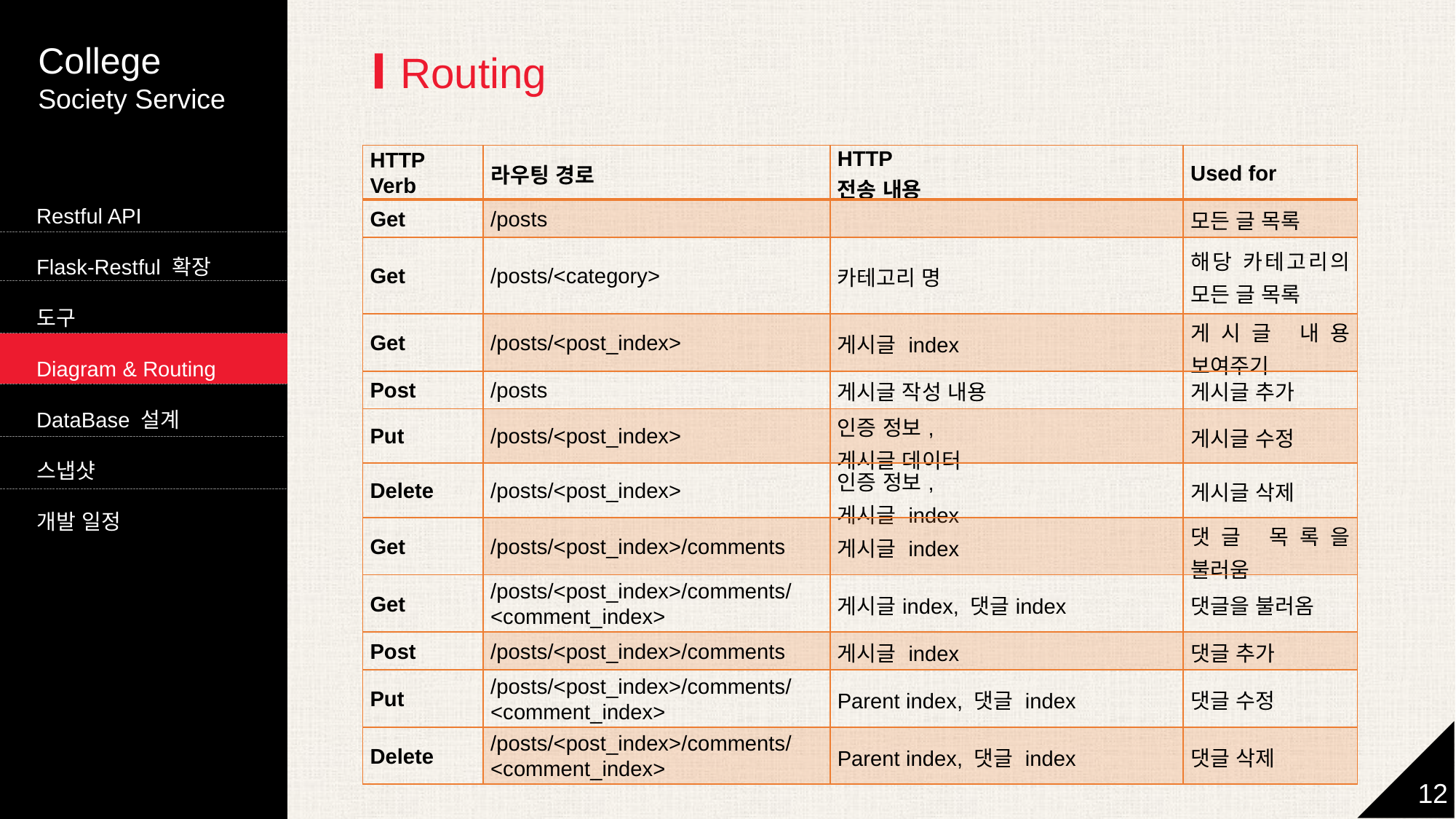

College
Society Service
Routing

| HTTP Verb | 라우팅 경로 | HTTP 전송 내용 | Used for |
| --- | --- | --- | --- |
| Get | /posts |  | 모든 글 목록 |
| Get | /posts/<category> | 카테고리 명 | 해당 카테고리의 모든 글 목록 |
| Get | /posts/<post\_index> | 게시글 index | 게시글 내용 보여주기 |
| Post | /posts | 게시글 작성 내용 | 게시글 추가 |
| Put | /posts/<post\_index> | 인증 정보, 게시글 데이터 | 게시글 수정 |
| Delete | /posts/<post\_index> | 인증 정보, 게시글 index | 게시글 삭제 |
| Get | /posts/<post\_index>/comments | 게시글 index | 댓글 목록을 불러움 |
| Get | /posts/<post\_index>/comments/<comment\_index> | 게시글index, 댓글index | 댓글을 불러옴 |
| Post | /posts/<post\_index>/comments | 게시글 index | 댓글 추가 |
| Put | /posts/<post\_index>/comments/<comment\_index> | Parent index, 댓글 index | 댓글 수정 |
| Delete | /posts/<post\_index>/comments/<comment\_index> | Parent index, 댓글 index | 댓글 삭제 |
Restful API
Flask-Restful 확장
도구
Diagram & Routing
DataBase 설계
스냅샷
개발 일정

12